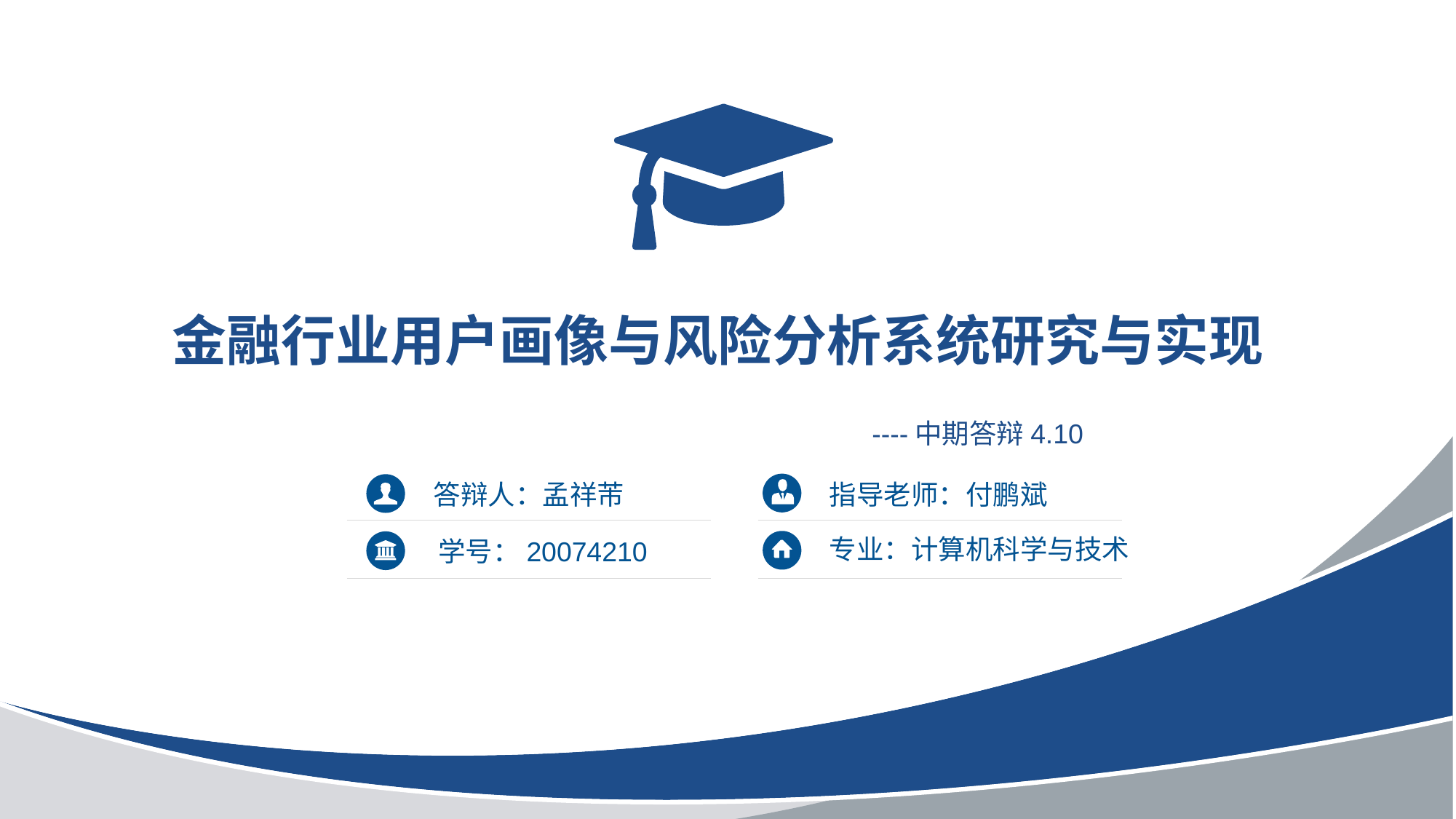

金融行业用户画像与风险分析系统研究与实现
----中期答辩4.10

指导老师：付鹏斌
答辩人：孟祥芾

专业：计算机科学与技术
学号：20074210